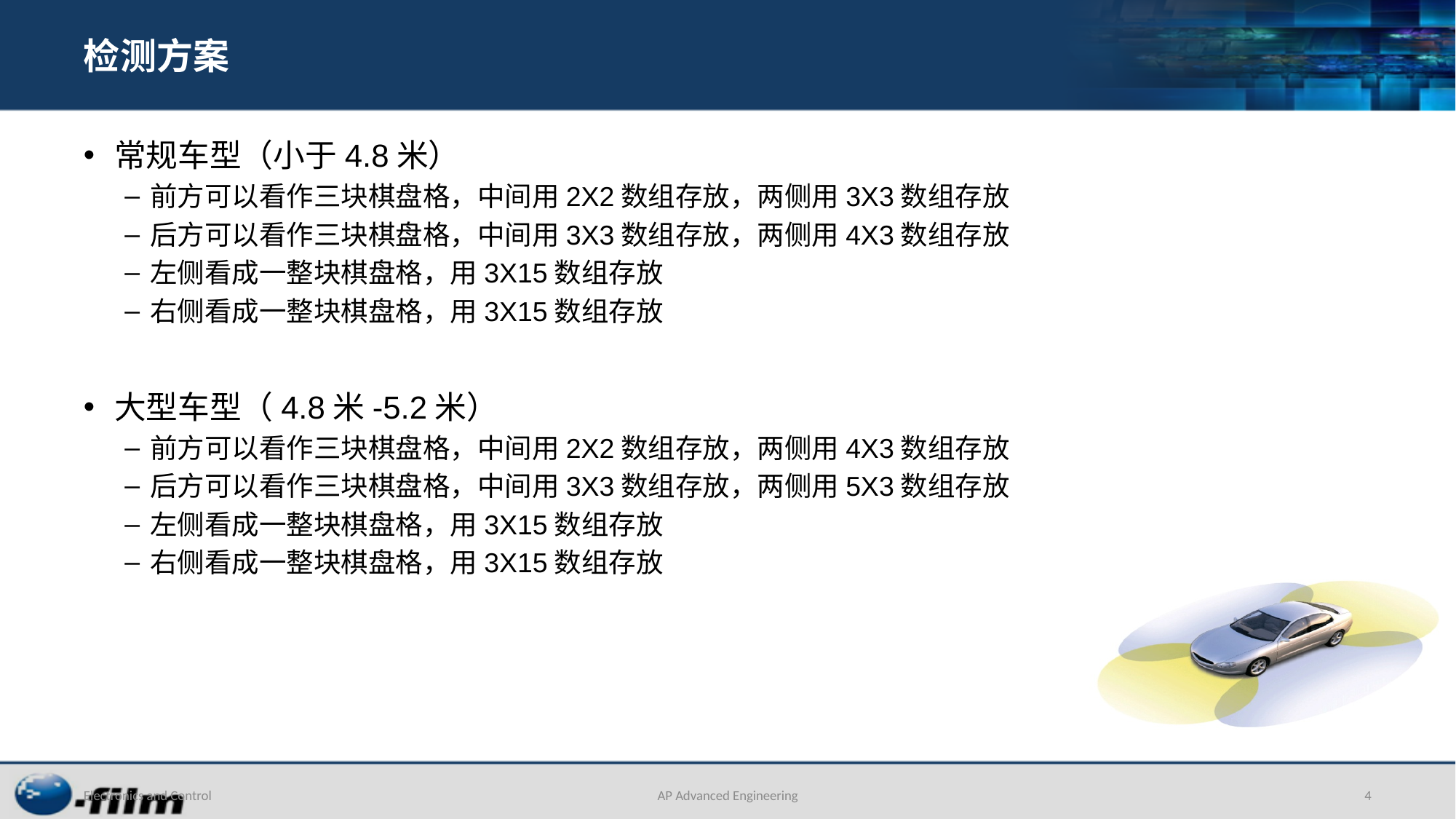

# 检测方案
常规车型（小于4.8米）
前方可以看作三块棋盘格，中间用2X2数组存放，两侧用3X3数组存放
后方可以看作三块棋盘格，中间用3X3数组存放，两侧用4X3数组存放
左侧看成一整块棋盘格，用3X15数组存放
右侧看成一整块棋盘格，用3X15数组存放

大型车型（4.8米-5.2米）
前方可以看作三块棋盘格，中间用2X2数组存放，两侧用4X3数组存放
后方可以看作三块棋盘格，中间用3X3数组存放，两侧用5X3数组存放
左侧看成一整块棋盘格，用3X15数组存放
右侧看成一整块棋盘格，用3X15数组存放
Electronics and Control
AP Advanced Engineering
4